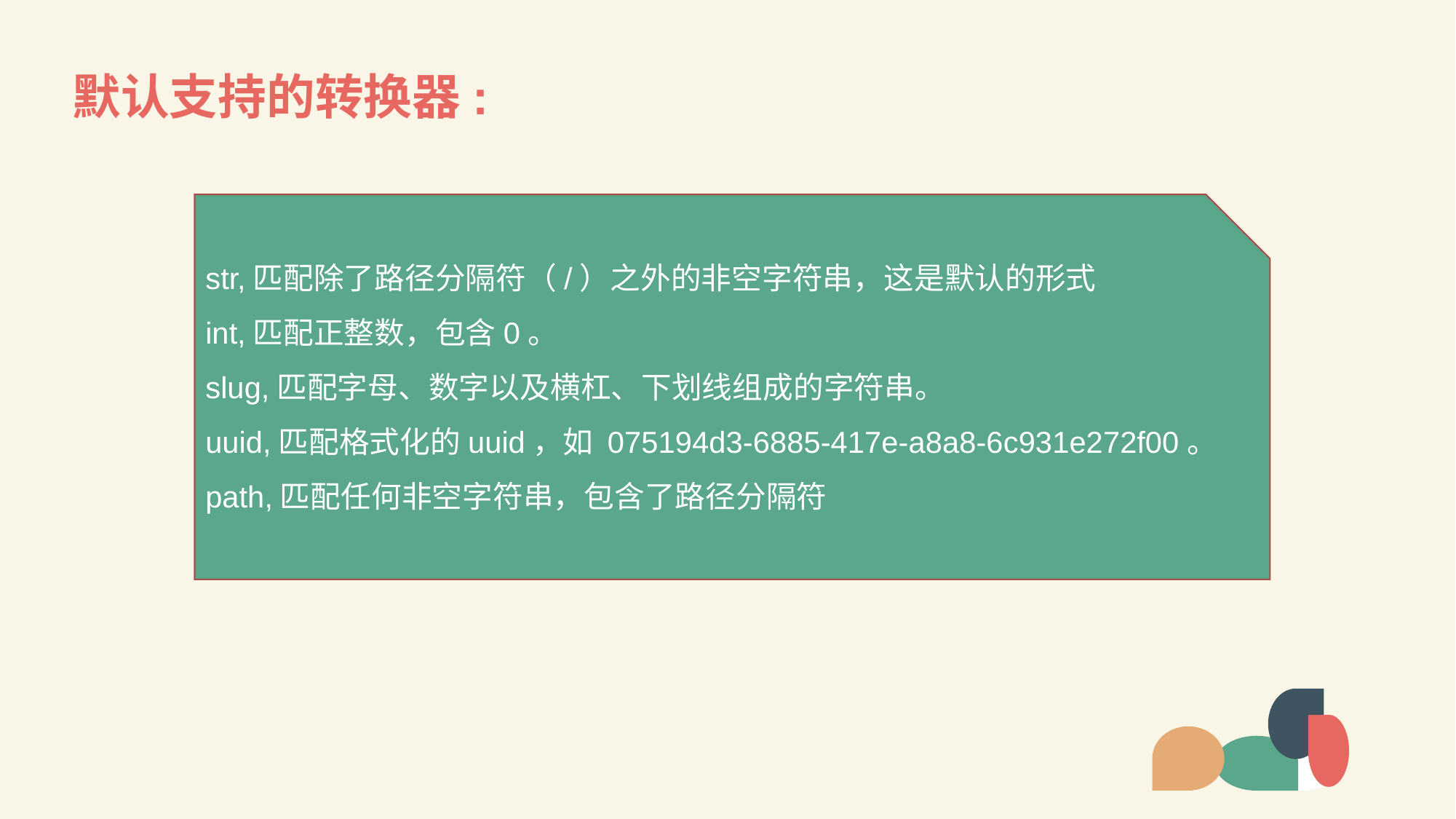

# 默认支持的转换器:
str,匹配除了路径分隔符（/）之外的非空字符串，这是默认的形式
int,匹配正整数，包含0。
slug,匹配字母、数字以及横杠、下划线组成的字符串。
uuid,匹配格式化的uuid，如 075194d3-6885-417e-a8a8-6c931e272f00。
path,匹配任何非空字符串，包含了路径分隔符

LOREM